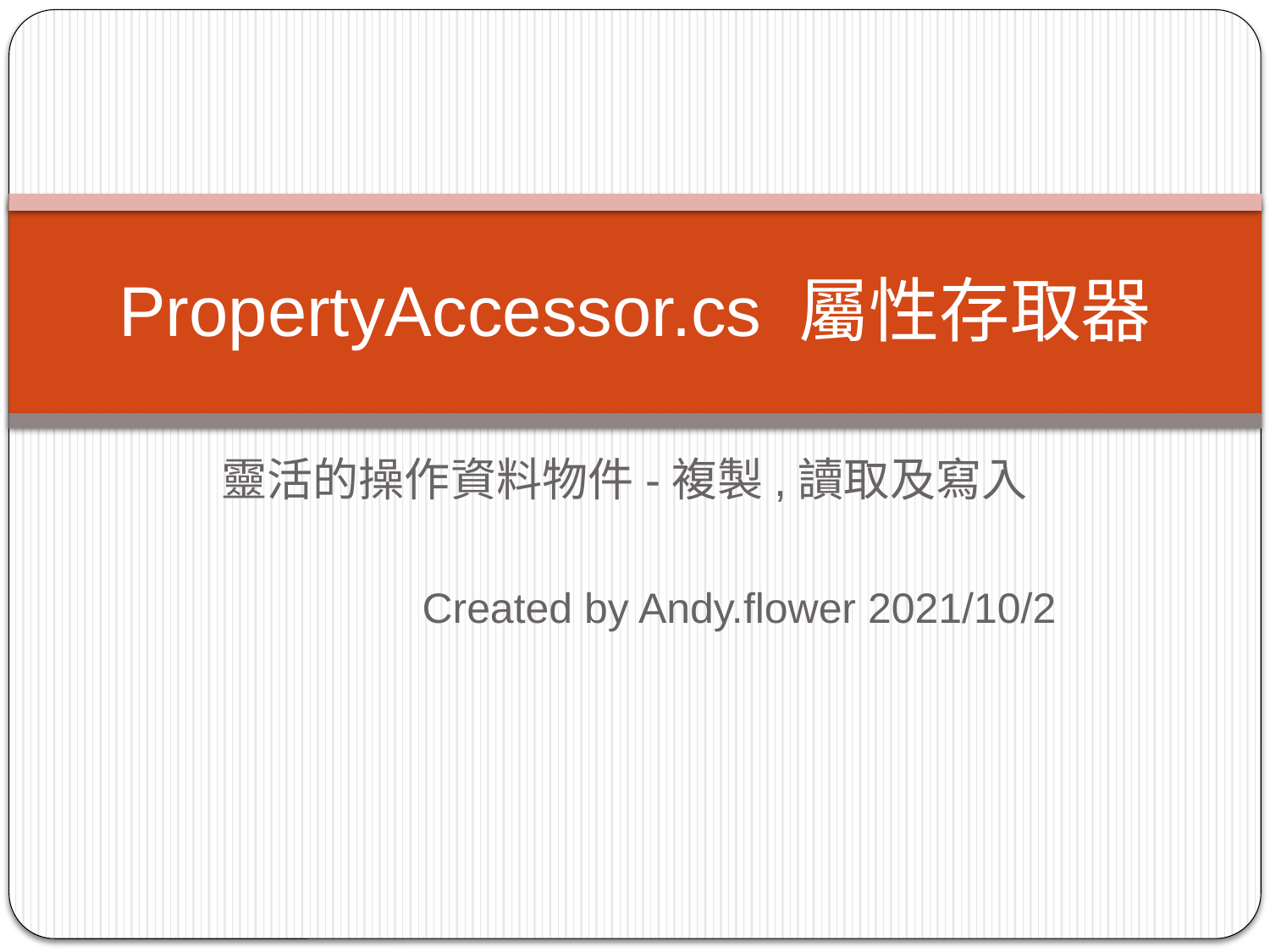

# PropertyAccessor.cs 屬性存取器
靈活的操作資料物件-複製,讀取及寫入

Created by Andy.flower 2021/10/2